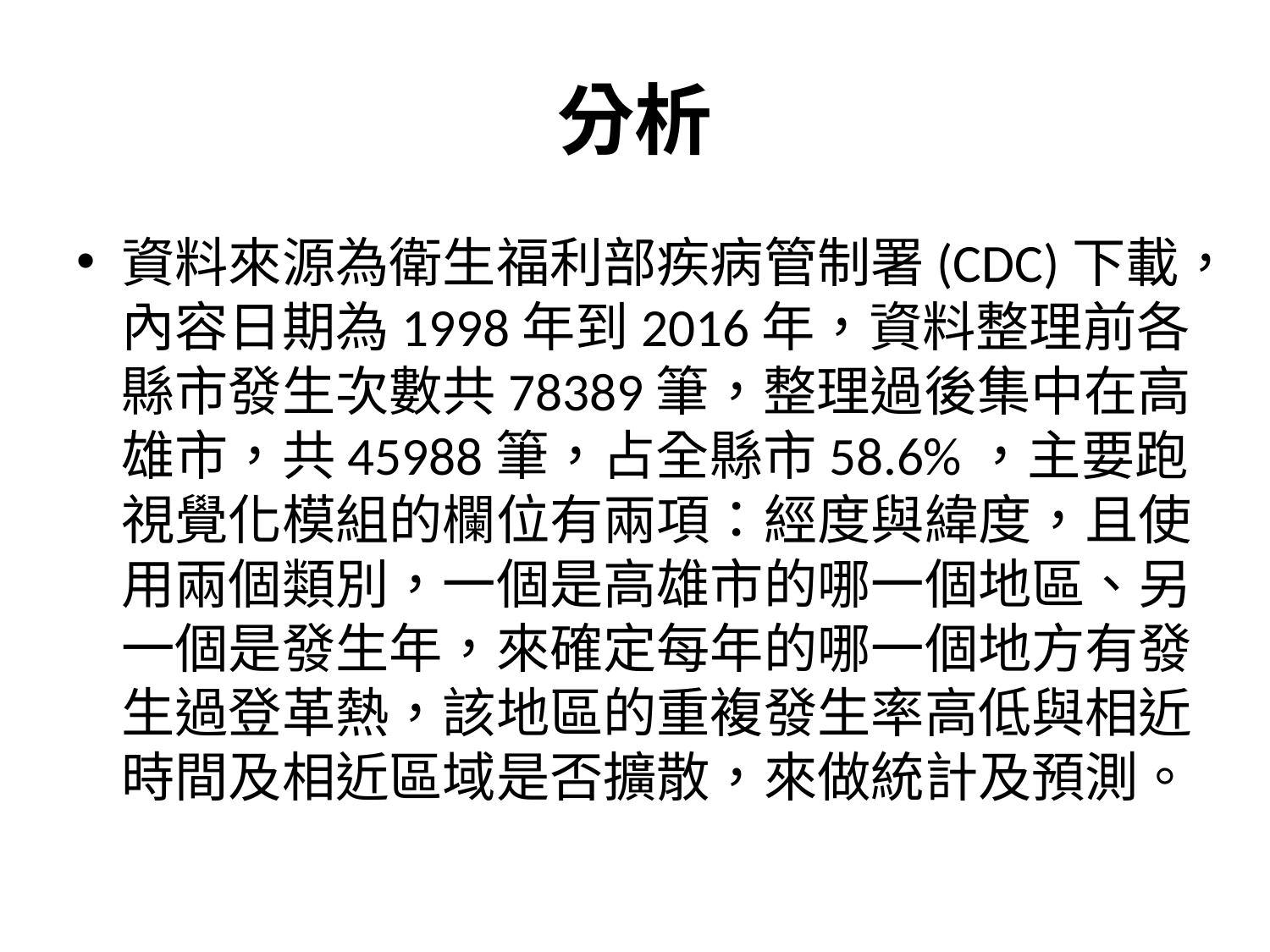

# 分析
資料來源為衛生福利部疾病管制署(CDC)下載，內容日期為1998年到2016年，資料整理前各縣市發生次數共78389筆，整理過後集中在高雄市，共45988筆，占全縣市58.6%，主要跑視覺化模組的欄位有兩項：經度與緯度，且使用兩個類別，一個是高雄市的哪一個地區、另一個是發生年，來確定每年的哪一個地方有發生過登革熱，該地區的重複發生率高低與相近時間及相近區域是否擴散，來做統計及預測。